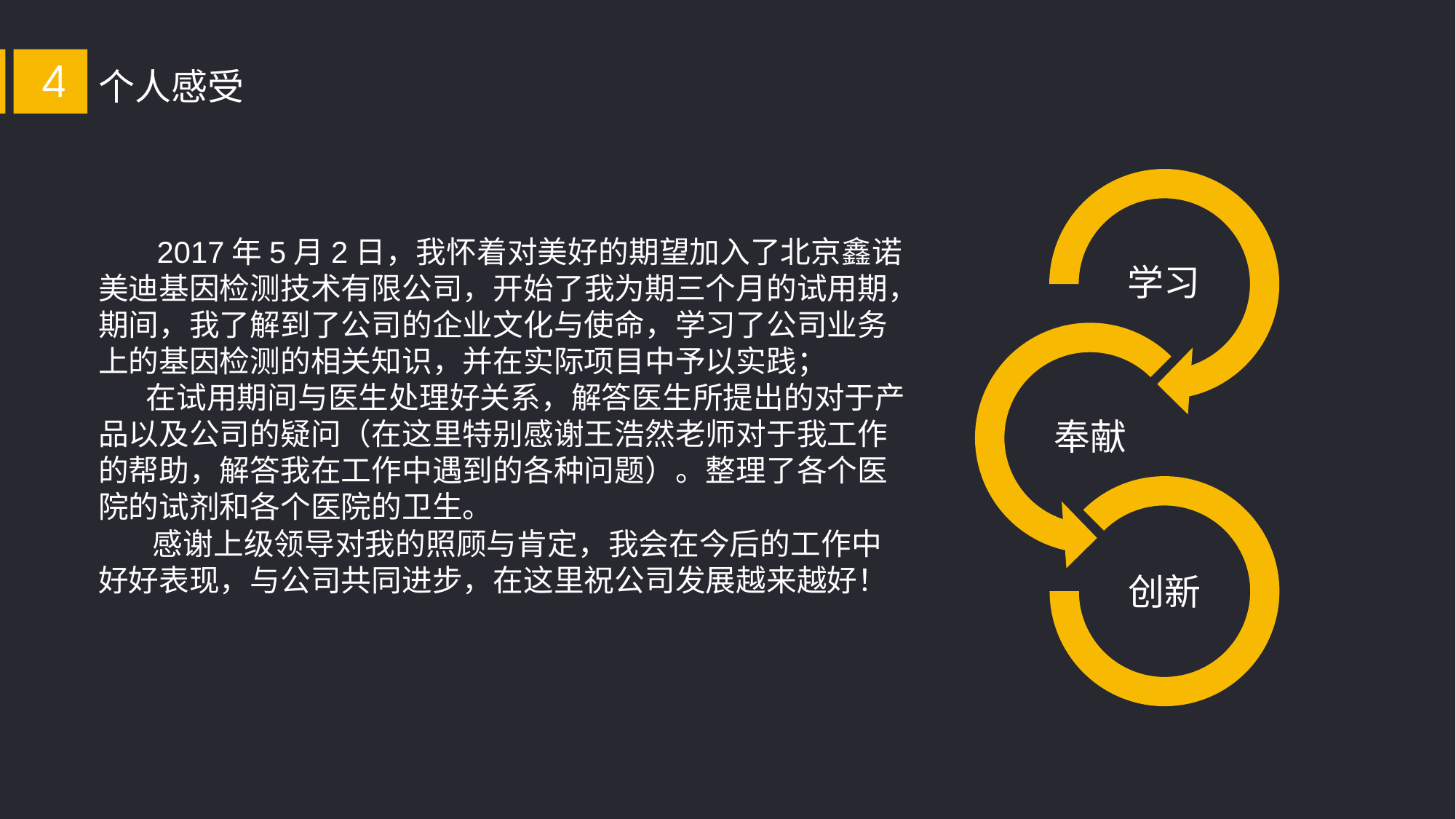

4
个人感受
学习
奉献
创新
       2017年5月2日，我怀着对美好的期望加入了北京鑫诺美迪基因检测技术有限公司，开始了我为期三个月的试用期，期间，我了解到了公司的企业文化与使命，学习了公司业务上的基因检测的相关知识，并在实际项目中予以实践；
      在试用期间与医生处理好关系，解答医生所提出的对于产品以及公司的疑问（在这里特别感谢王浩然老师对于我工作的帮助，解答我在工作中遇到的各种问题）。整理了各个医院的试剂和各个医院的卫生。
       感谢上级领导对我的照顾与肯定，我会在今后的工作中好好表现，与公司共同进步，在这里祝公司发展越来越好！